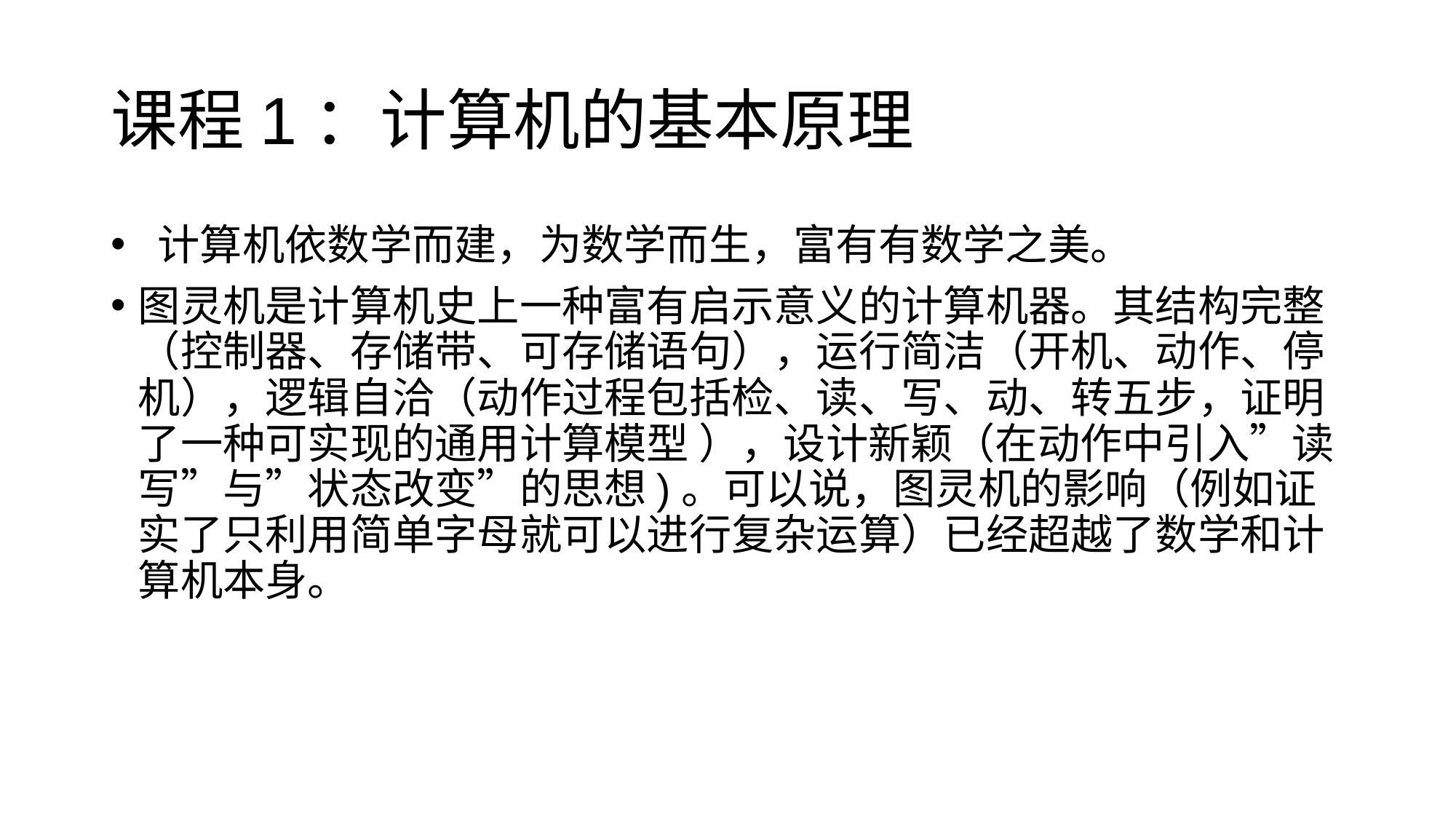

# 课程1：计算机的基本原理
 计算机依数学而建，为数学而生，富有有数学之美。
图灵机是计算机史上一种富有启示意义的计算机器。其结构完整（控制器、存储带、可存储语句），运行简洁（开机、动作、停机），逻辑自洽（动作过程包括检、读、写、动、转五步，证明了一种可实现的通用计算模型 ），设计新颖（在动作中引入”读写”与”状态改变”的思想)。可以说，图灵机的影响（例如证实了只利用简单字母就可以进行复杂运算）已经超越了数学和计算机本身。